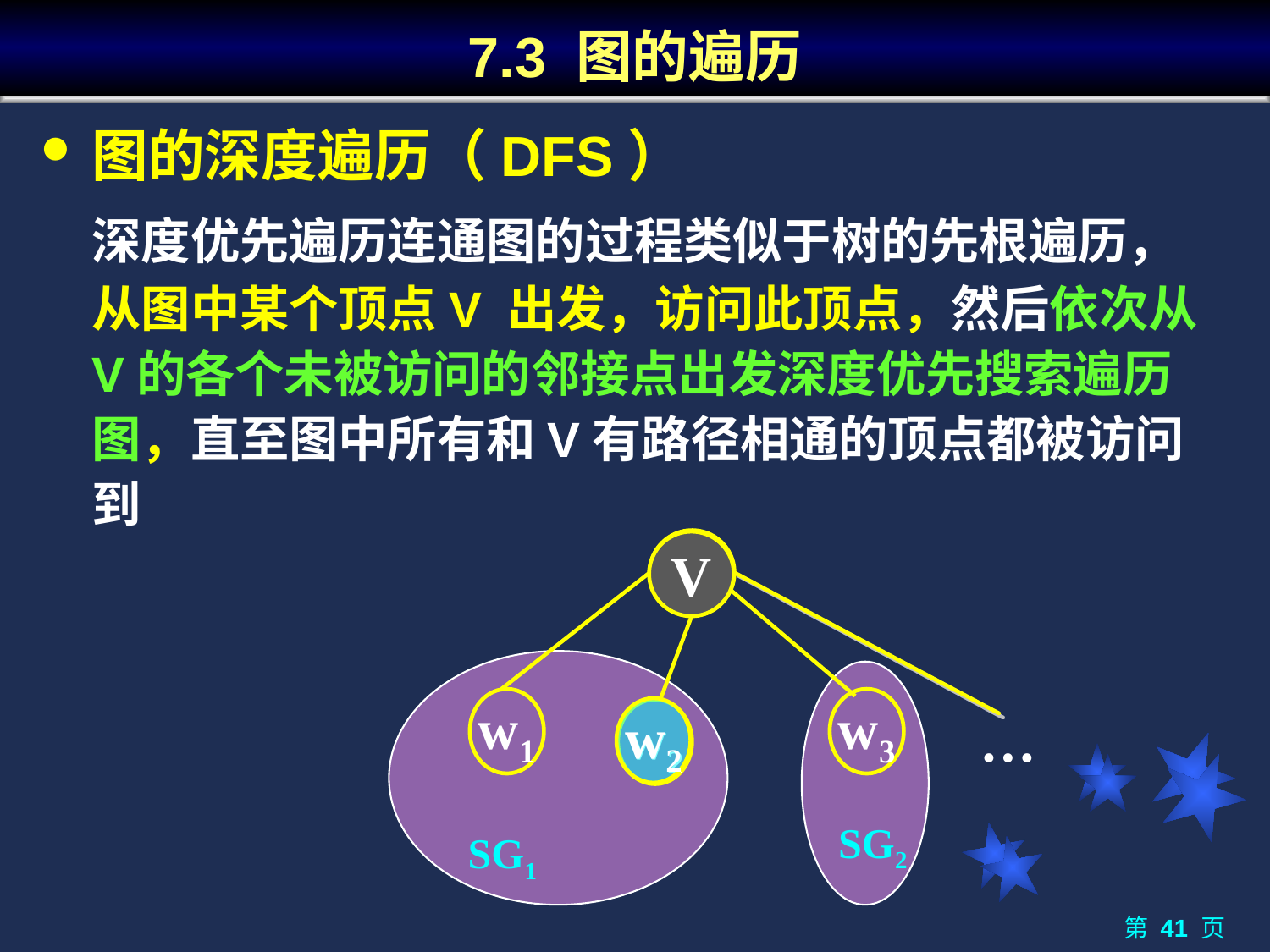

# 7.3 图的遍历
图的深度遍历（DFS）
	深度优先遍历连通图的过程类似于树的先根遍历，从图中某个顶点V 出发，访问此顶点，然后依次从V的各个未被访问的邻接点出发深度优先搜索遍历图，直至图中所有和V有路径相通的顶点都被访问到

V
V

w1
w3
w2
w2
…
SG2
SG1
第 41 页